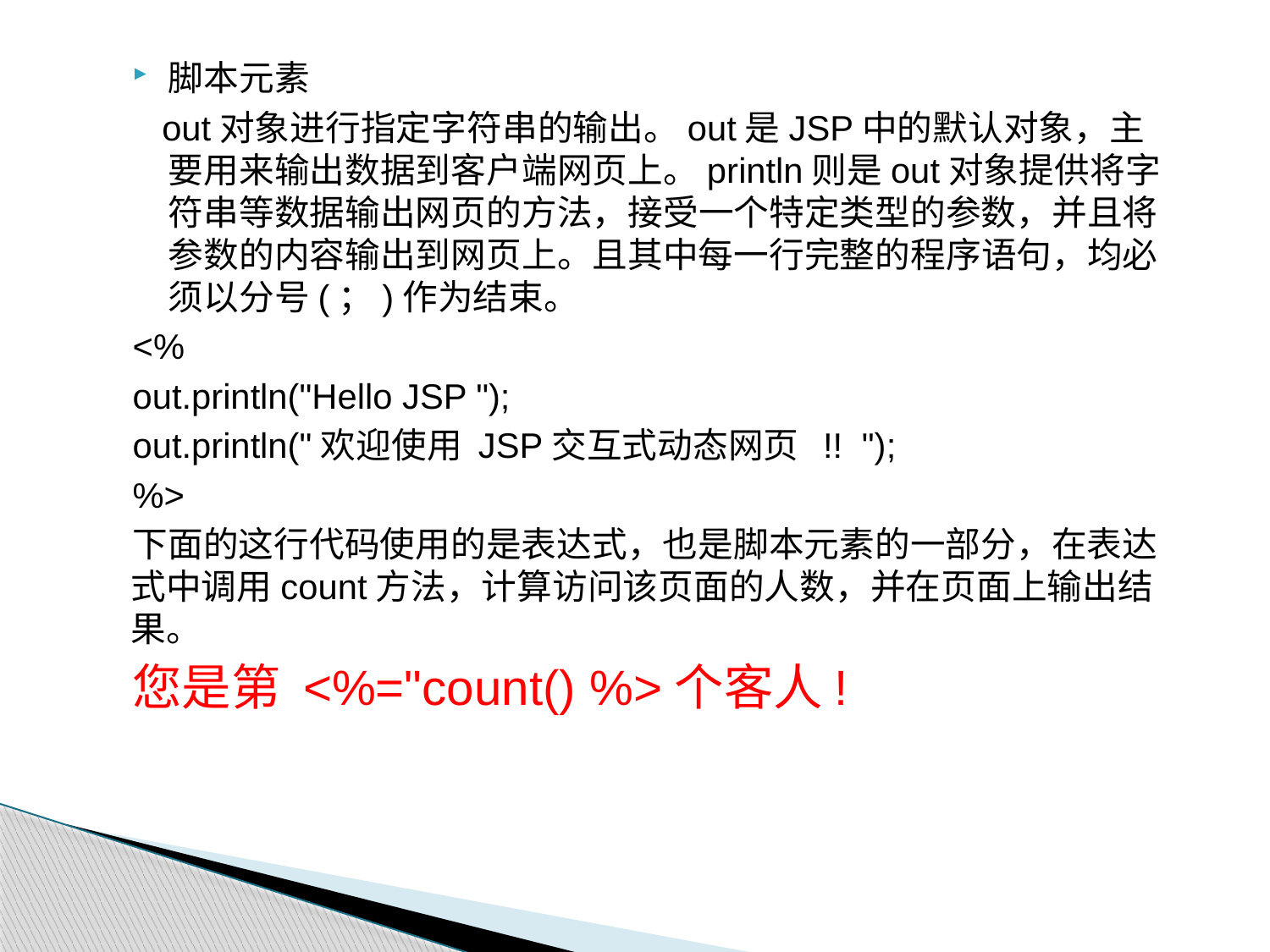

脚本元素
   out对象进行指定字符串的输出。out是JSP中的默认对象，主要用来输出数据到客户端网页上。println则是out对象提供将字符串等数据输出网页的方法，接受一个特定类型的参数，并且将参数的内容输出到网页上。且其中每一行完整的程序语句，均必须以分号(；)作为结束。
<%
out.println("Hello JSP ");
out.println("欢迎使用 JSP交互式动态网页  !!  ");
%>
下面的这行代码使用的是表达式，也是脚本元素的一部分，在表达式中调用count方法，计算访问该页面的人数，并在页面上输出结果。
您是第 <%="count() %>个客人!